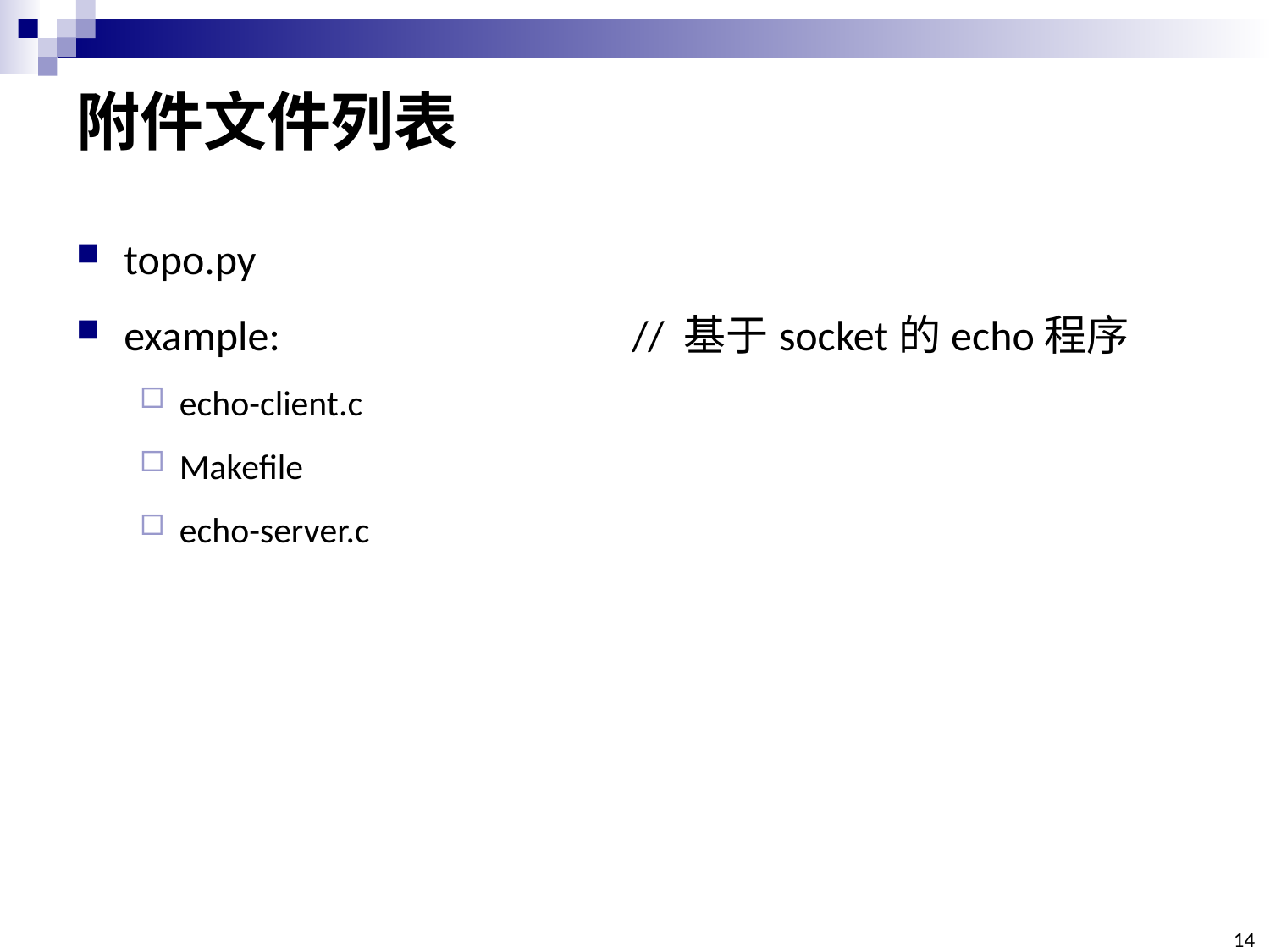

# 附件文件列表
topo.py
example:			// 基于socket的echo程序
echo-client.c
Makefile
echo-server.c

14